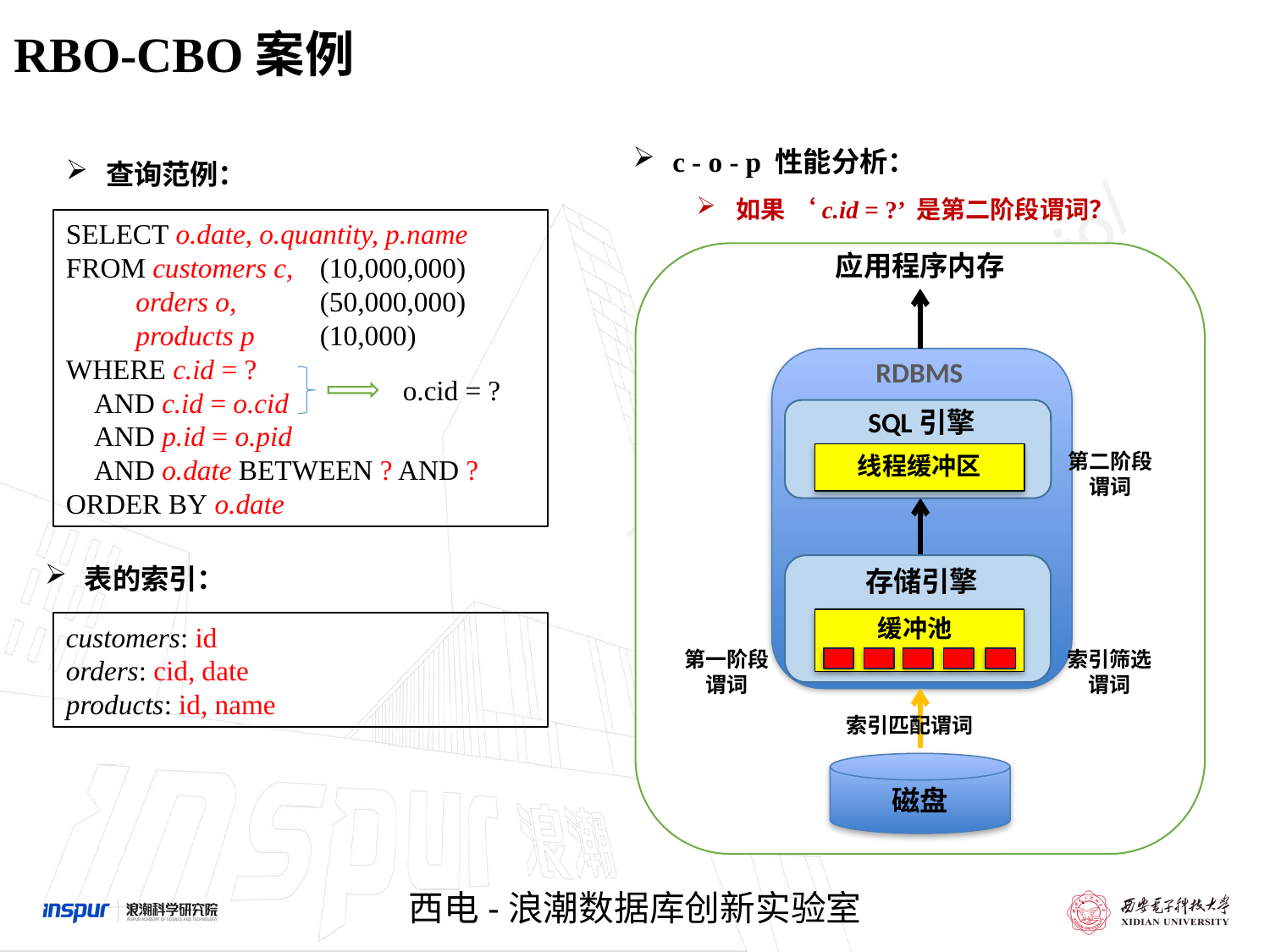

RBO-CBO案例

c - o - p 性能分析：
如果 ‘c.id = ?’ 是第二阶段谓词？
查询范例：
SELECT o.date, o.quantity, p.name
FROM customers c, 	(10,000,000)
          orders o, 	(50,000,000)
          products p   	(10,000)
WHERE c.id = ?
    AND c.id = o.cid
    AND p.id = o.pid
    AND o.date BETWEEN ? AND ?
ORDER BY o.date
应用程序内存

RDBMS
SQL引擎

第二阶段
谓词

线程缓冲区

存储引擎
缓冲池

第一阶段
谓词
索引筛选
谓词

索引匹配谓词
磁盘

o.cid = ?

表的索引：
customers: id
orders: cid, date
products: id, name